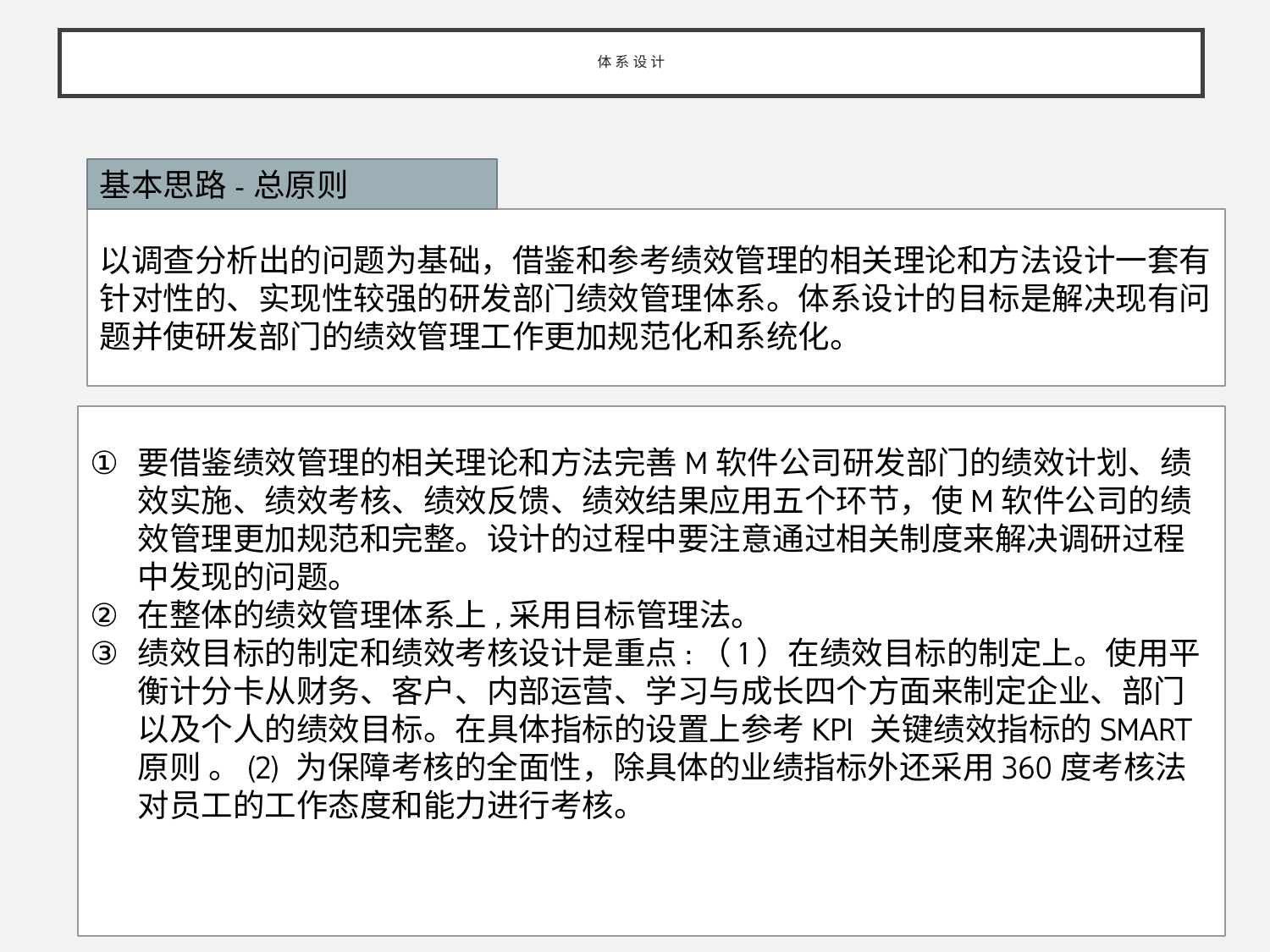

# 体系设计
基本思路-总原则
以调查分析出的问题为基础，借鉴和参考绩效管理的相关理论和方法设计一套有针对性的、实现性较强的研发部门绩效管理体系。体系设计的目标是解决现有问题并使研发部门的绩效管理工作更加规范化和系统化。

要借鉴绩效管理的相关理论和方法完善M软件公司研发部门的绩效计划、绩效实施、绩效考核、绩效反馈、绩效结果应用五个环节，使M软件公司的绩效管理更加规范和完整。设计的过程中要注意通过相关制度来解决调研过程中发现的问题。
在整体的绩效管理体系上,采用目标管理法。
绩效目标的制定和绩效考核设计是重点:（1）在绩效目标的制定上。使用平衡计分卡从财务、客户、内部运营、学习与成长四个方面来制定企业、部门以及个人的绩效目标。在具体指标的设置上参考KPI 关键绩效指标的SMART原则 。(2) 为保障考核的全面性，除具体的业绩指标外还采用360度考核法对员工的工作态度和能力进行考核。